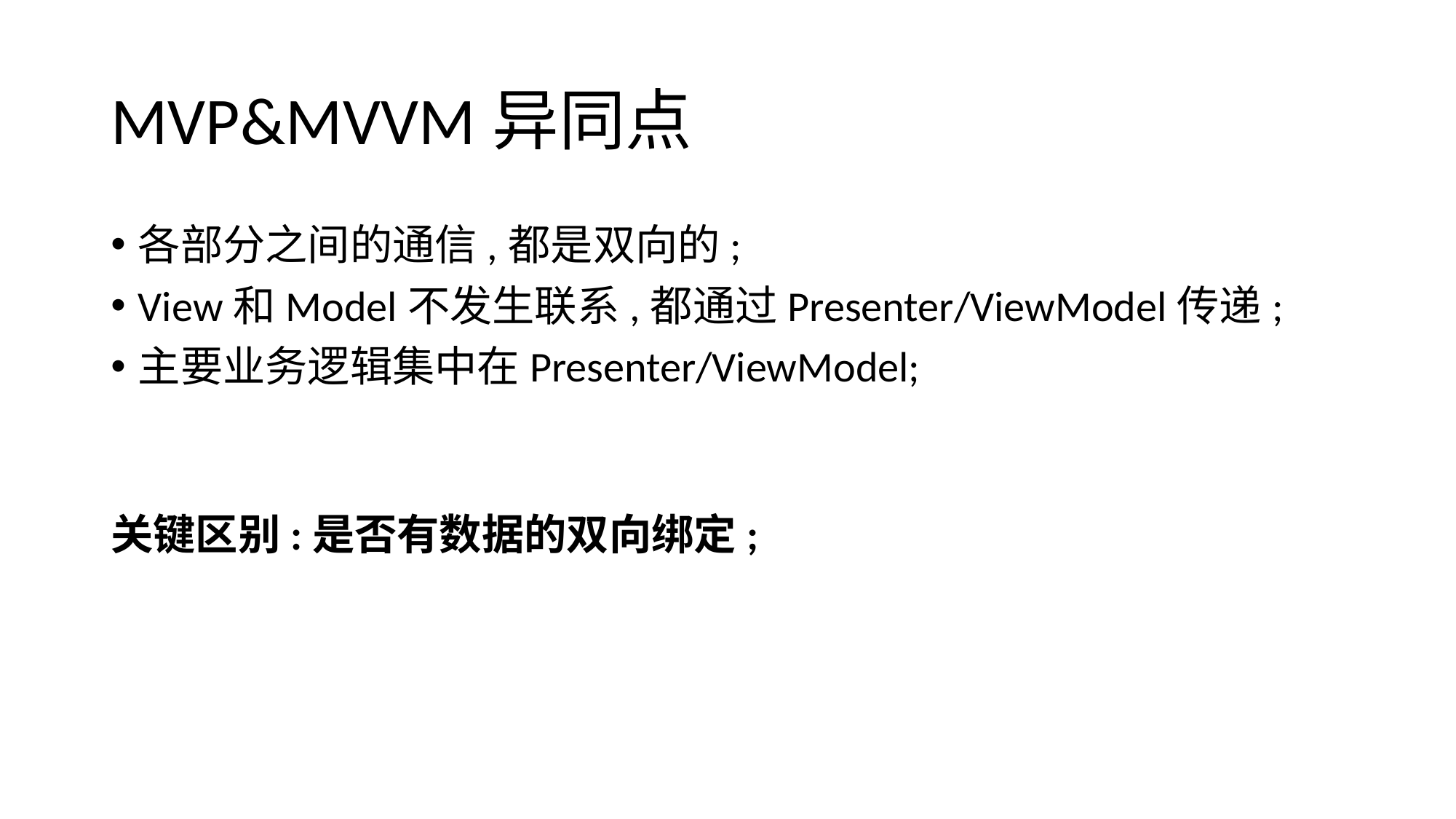

# MVP&MVVM异同点
各部分之间的通信,都是双向的;
View和Model不发生联系,都通过Presenter/ViewModel传递;
主要业务逻辑集中在Presenter/ViewModel;

关键区别:是否有数据的双向绑定;